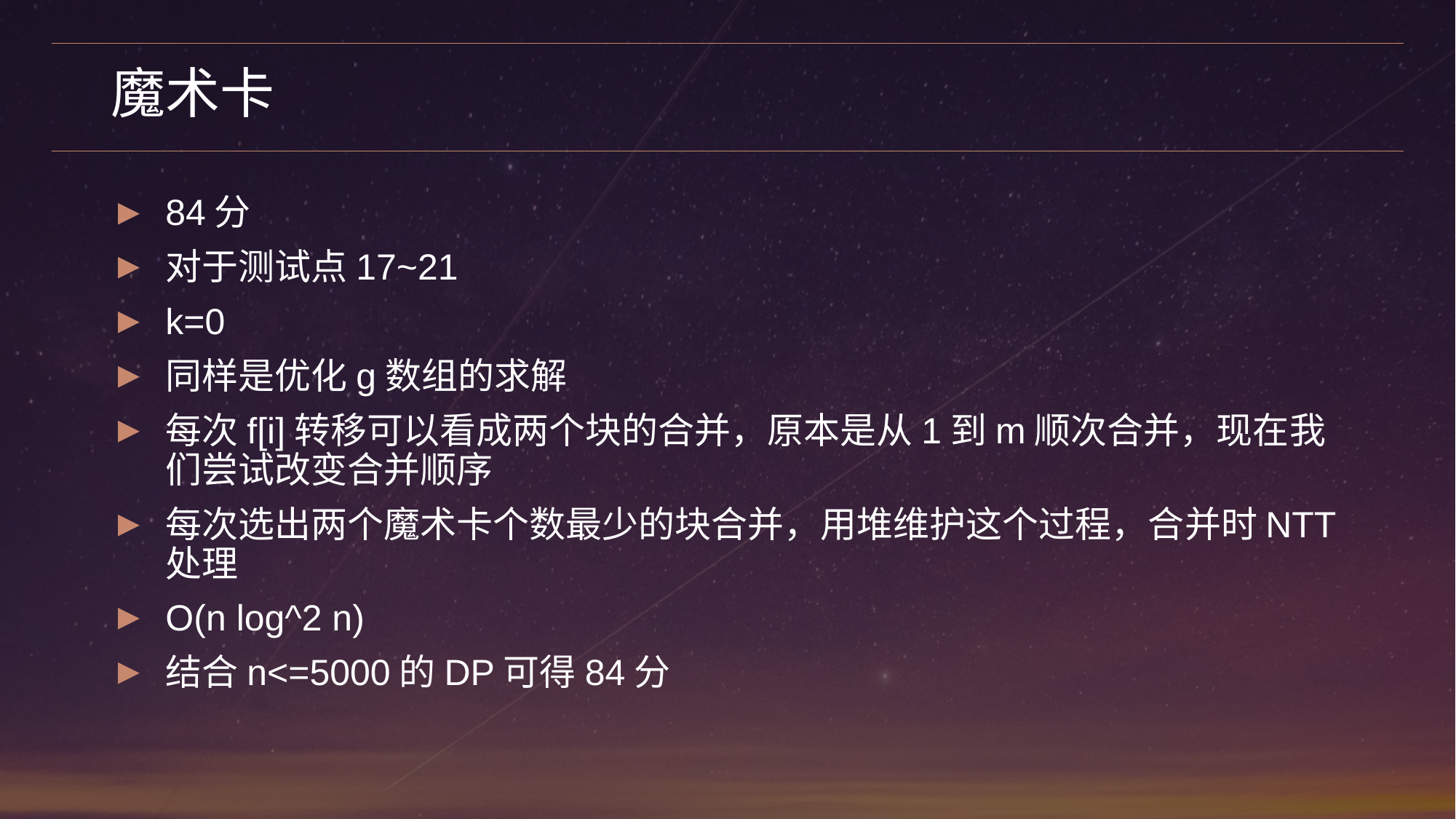

# 魔术卡
84分
对于测试点17~21
k=0
同样是优化g数组的求解
每次f[i]转移可以看成两个块的合并，原本是从1到m顺次合并，现在我们尝试改变合并顺序
每次选出两个魔术卡个数最少的块合并，用堆维护这个过程，合并时NTT处理
O(n log^2 n)
结合n<=5000的DP可得84分